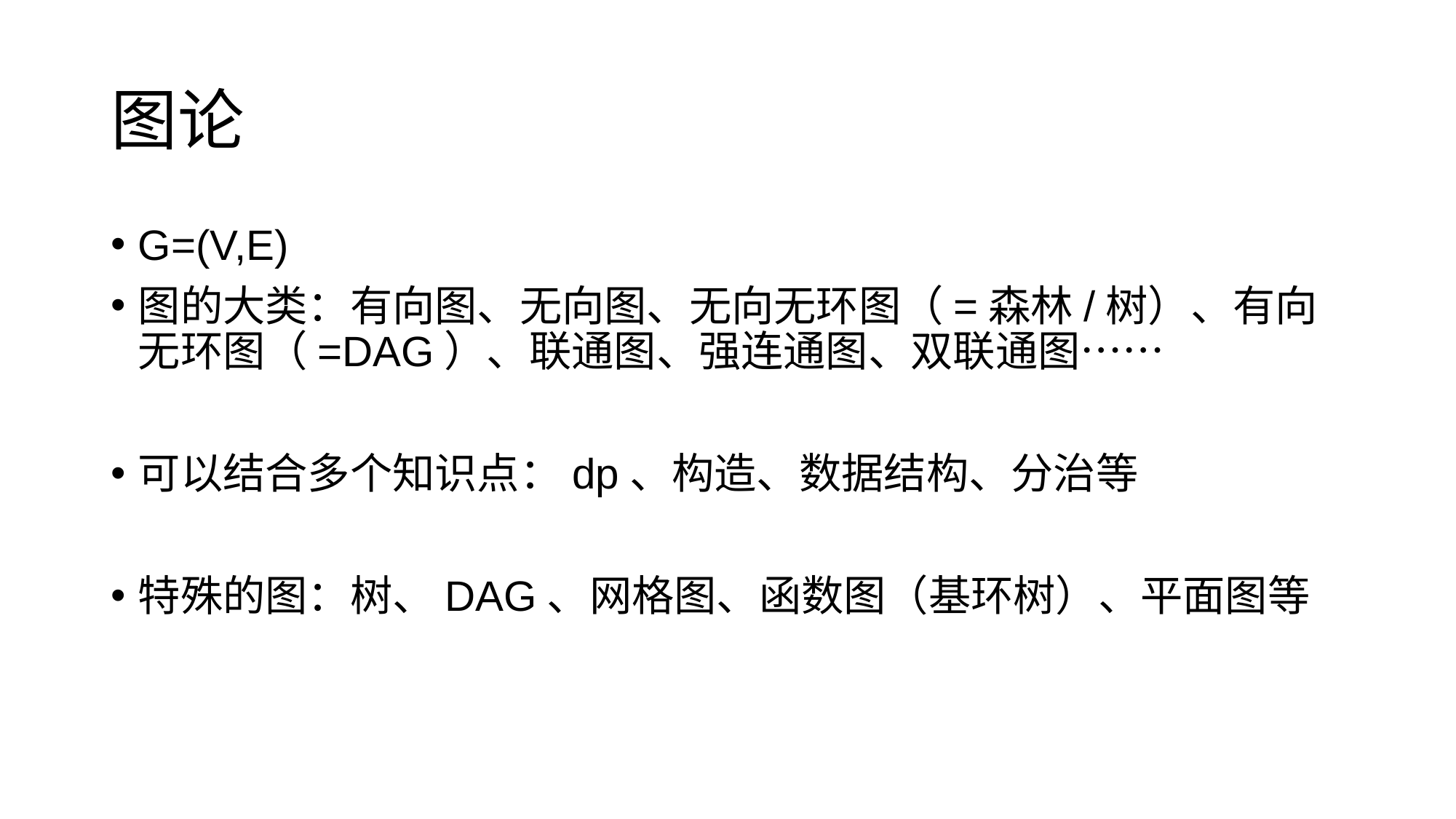

# 图论
G=(V,E)
图的大类：有向图、无向图、无向无环图（=森林/树）、有向无环图（=DAG）、联通图、强连通图、双联通图……

可以结合多个知识点：dp、构造、数据结构、分治等

特殊的图：树、DAG、网格图、函数图（基环树）、平面图等